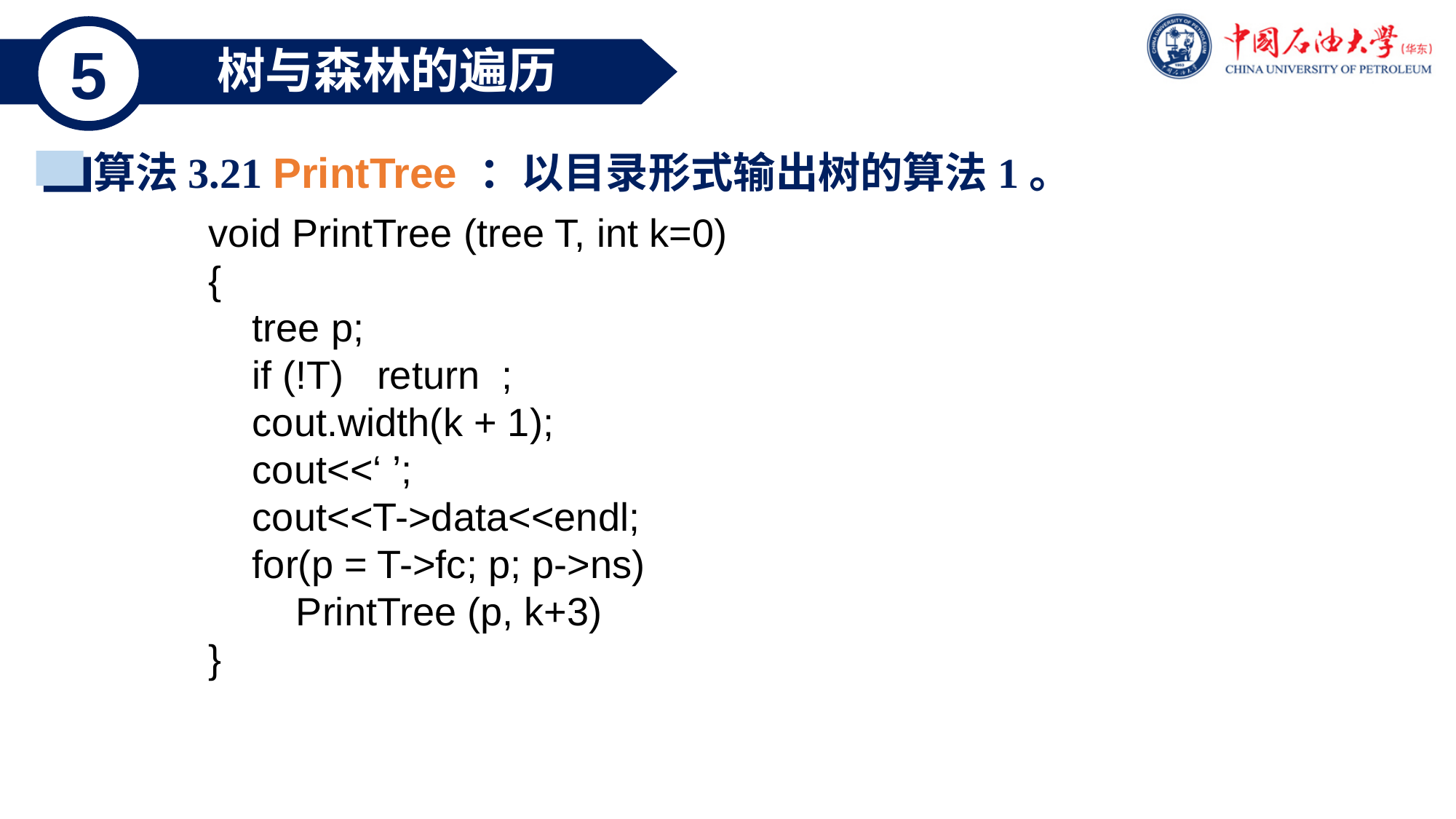

5
树与森林的遍历
算法3.21 PrintTree ：以目录形式输出树的算法1。

void PrintTree (tree T, int k=0)
{
    tree p;
    if (!T)   return  ;
    cout.width(k + 1);
    cout<<‘ ’;
    cout<<T->data<<endl;
    for(p = T->fc; p; p->ns)
        PrintTree (p, k+3)
}